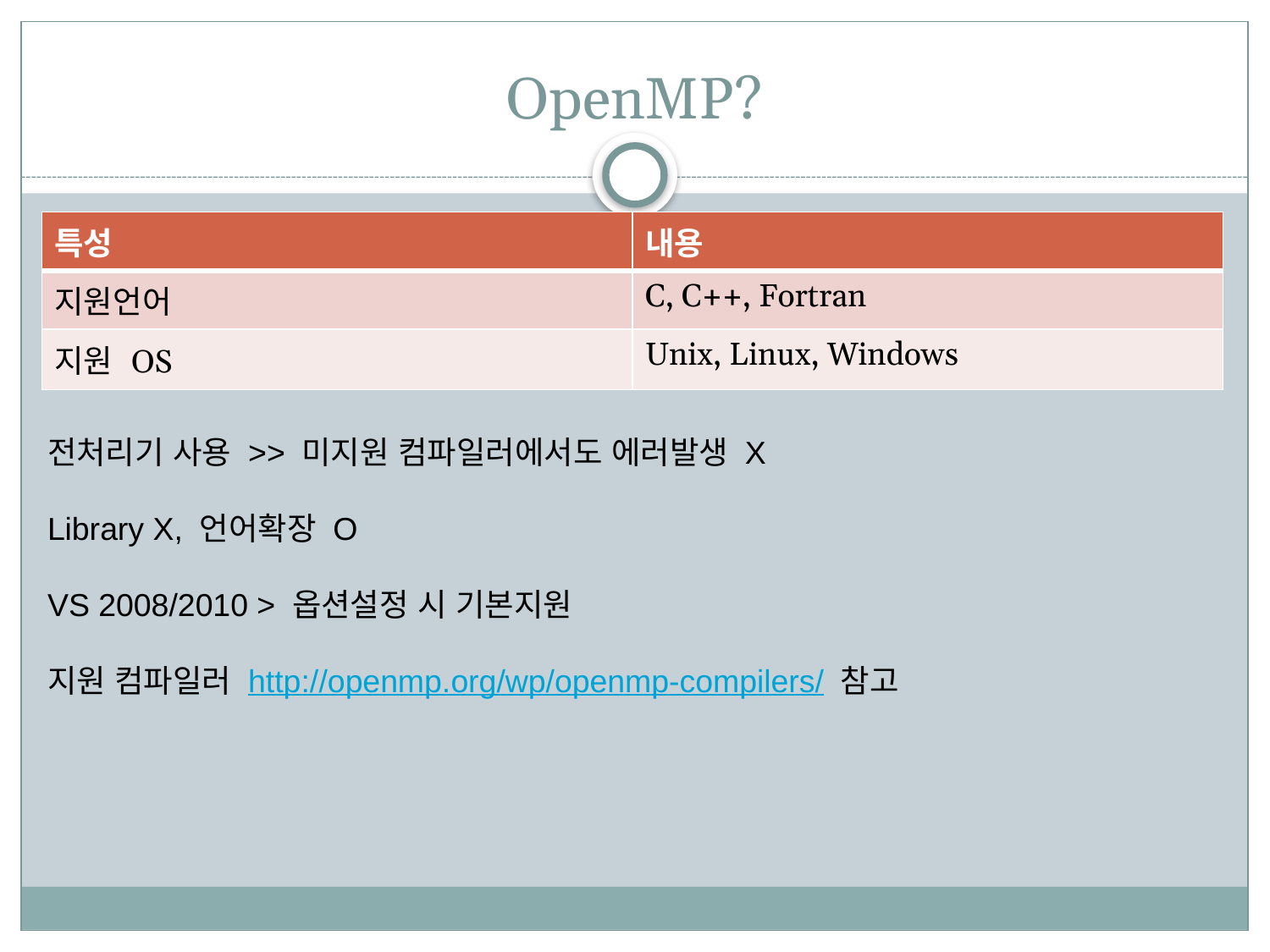

# OpenMP?
| 특성 | 내용 |
| --- | --- |
| 지원언어 | C, C++, Fortran |
| 지원 OS | Unix, Linux, Windows |
전처리기 사용 >> 미지원 컴파일러에서도 에러발생 X

Library X, 언어확장 O

VS 2008/2010 > 옵션설정 시 기본지원

지원 컴파일러 http://openmp.org/wp/openmp-compilers/ 참고